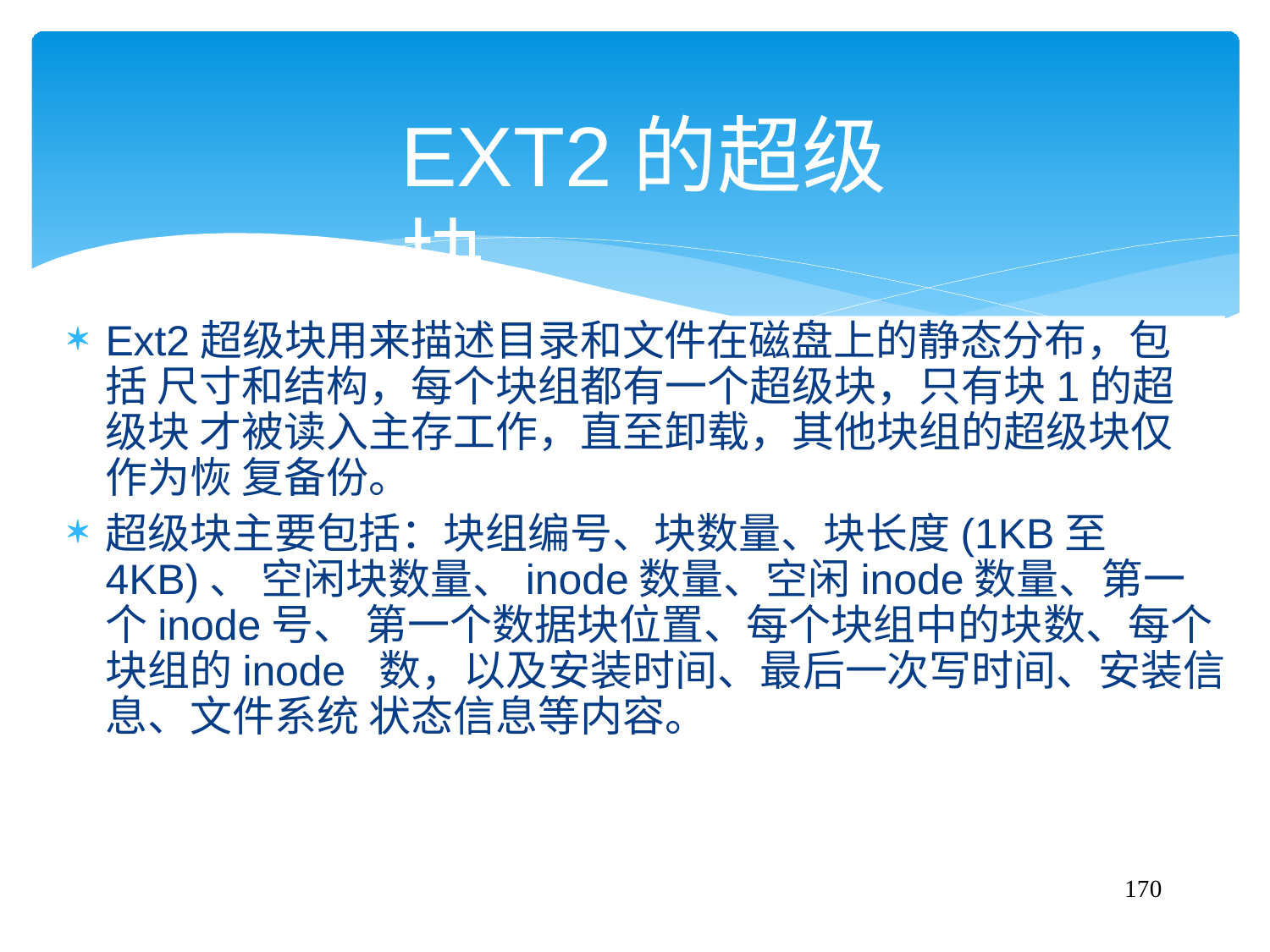

# EXT2的超级块
Ext2超级块用来描述目录和文件在磁盘上的静态分布，包括 尺寸和结构，每个块组都有一个超级块，只有块1的超级块 才被读入主存工作，直至卸载，其他块组的超级块仅作为恢 复备份。
超级块主要包括：块组编号、块数量、块长度(1KB至4KB)、 空闲块数量、inode数量、空闲inode数量、第一个inode号、 第一个数据块位置、每个块组中的块数、每个块组的inode  数，以及安装时间、最后一次写时间、安装信息、文件系统 状态信息等内容。

170